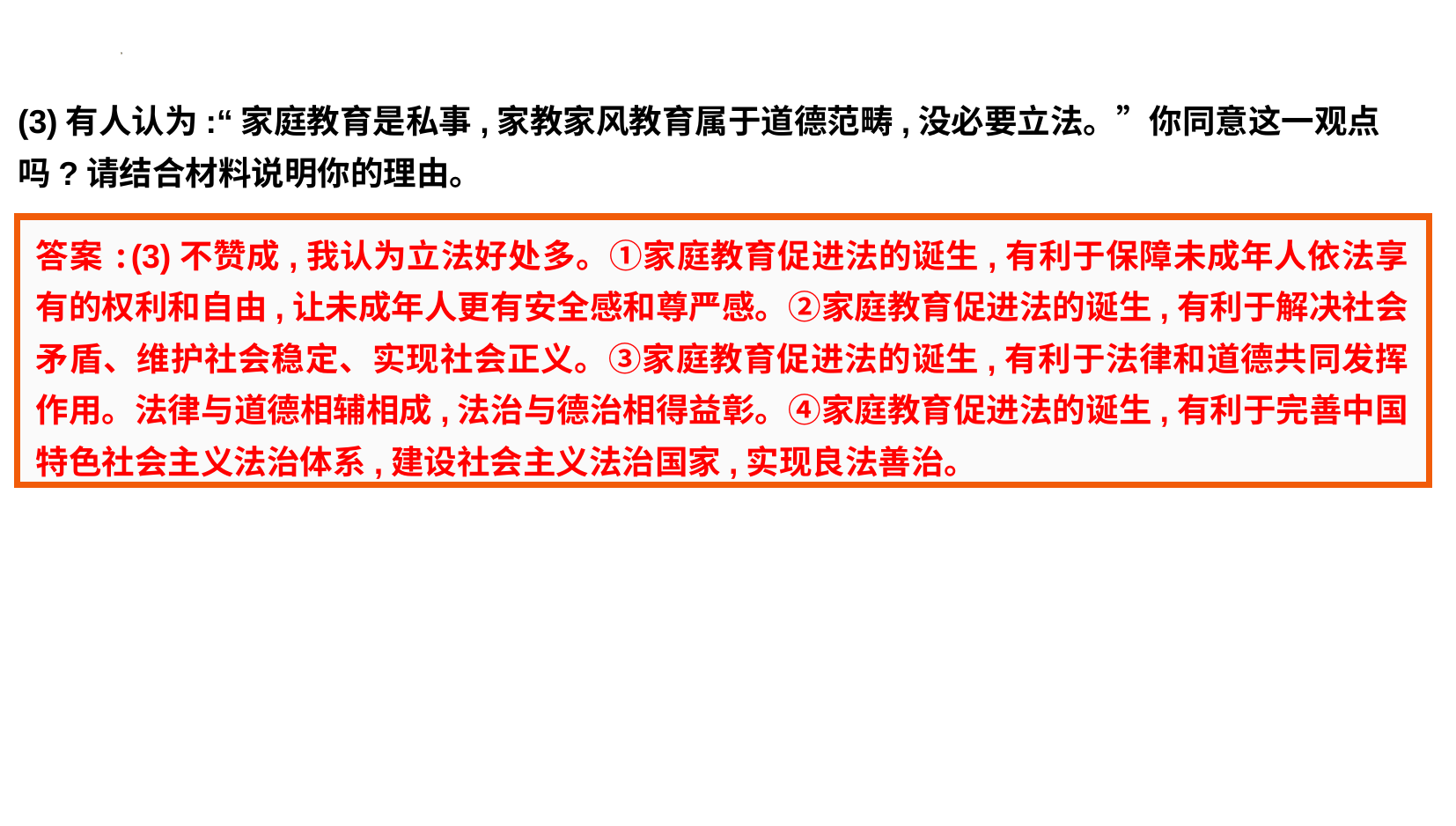

(3)有人认为:“家庭教育是私事,家教家风教育属于道德范畴,没必要立法。”你同意这一观点吗?请结合材料说明你的理由。

答案:(3)不赞成,我认为立法好处多。①家庭教育促进法的诞生,有利于保障未成年人依法享有的权利和自由,让未成年人更有安全感和尊严感。②家庭教育促进法的诞生,有利于解决社会矛盾、维护社会稳定、实现社会正义。③家庭教育促进法的诞生,有利于法律和道德共同发挥作用。法律与道德相辅相成,法治与德治相得益彰。④家庭教育促进法的诞生,有利于完善中国特色社会主义法治体系,建设社会主义法治国家,实现良法善治。